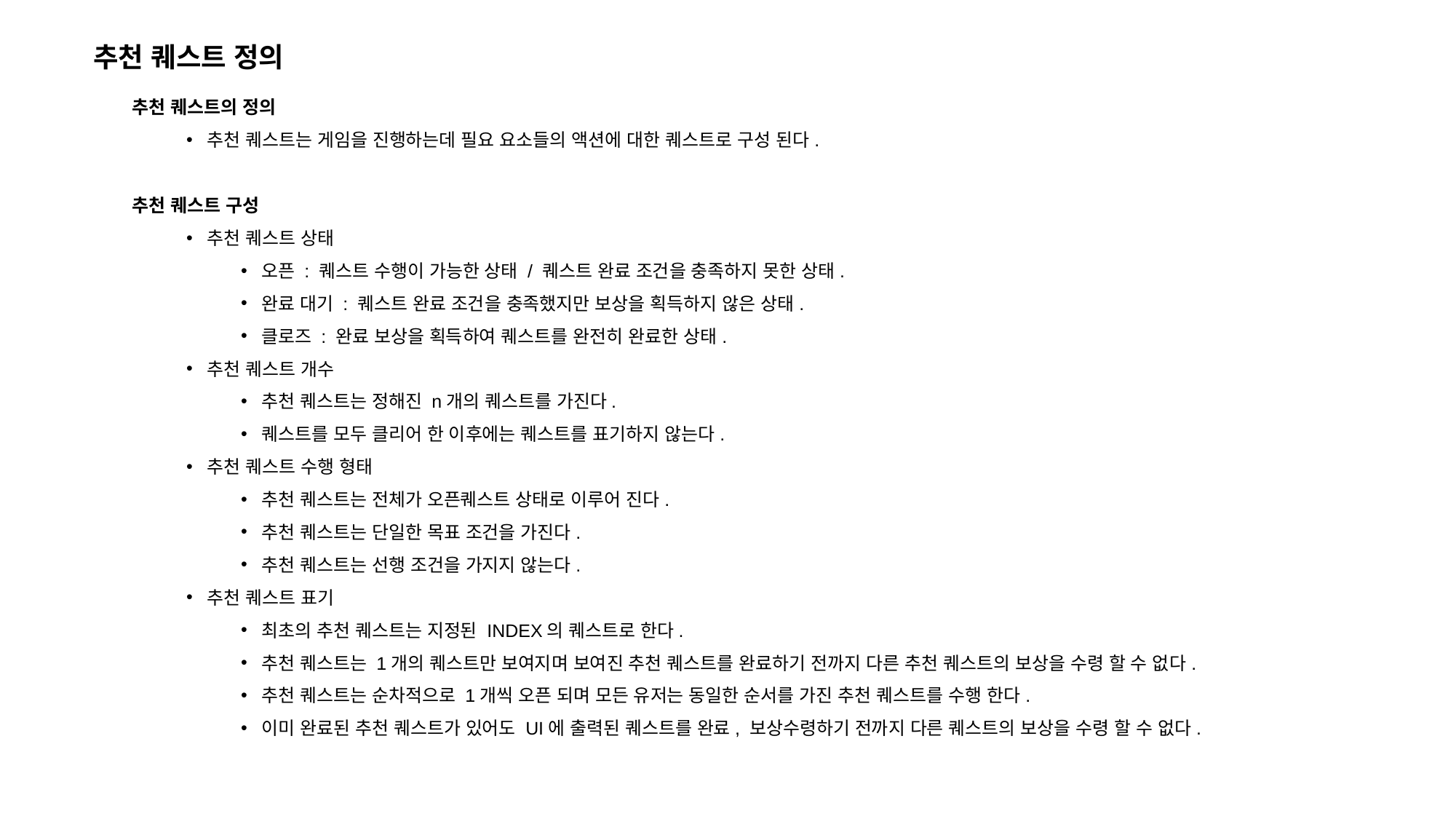

추천 퀘스트 정의
추천 퀘스트의 정의
추천 퀘스트는 게임을 진행하는데 필요 요소들의 액션에 대한 퀘스트로 구성 된다.

추천 퀘스트 구성
추천 퀘스트 상태
오픈 : 퀘스트 수행이 가능한 상태 / 퀘스트 완료 조건을 충족하지 못한 상태.
완료 대기 : 퀘스트 완료 조건을 충족했지만 보상을 획득하지 않은 상태.
클로즈 : 완료 보상을 획득하여 퀘스트를 완전히 완료한 상태.
추천 퀘스트 개수
추천 퀘스트는 정해진 n개의 퀘스트를 가진다.
퀘스트를 모두 클리어 한 이후에는 퀘스트를 표기하지 않는다.
추천 퀘스트 수행 형태
추천 퀘스트는 전체가 오픈퀘스트 상태로 이루어 진다.
추천 퀘스트는 단일한 목표 조건을 가진다.
추천 퀘스트는 선행 조건을 가지지 않는다.
추천 퀘스트 표기
최초의 추천 퀘스트는 지정된 INDEX의 퀘스트로 한다.
추천 퀘스트는 1개의 퀘스트만 보여지며 보여진 추천 퀘스트를 완료하기 전까지 다른 추천 퀘스트의 보상을 수령 할 수 없다.
추천 퀘스트는 순차적으로 1개씩 오픈 되며 모든 유저는 동일한 순서를 가진 추천 퀘스트를 수행 한다.
이미 완료된 추천 퀘스트가 있어도 UI에 출력된 퀘스트를 완료, 보상수령하기 전까지 다른 퀘스트의 보상을 수령 할 수 없다.